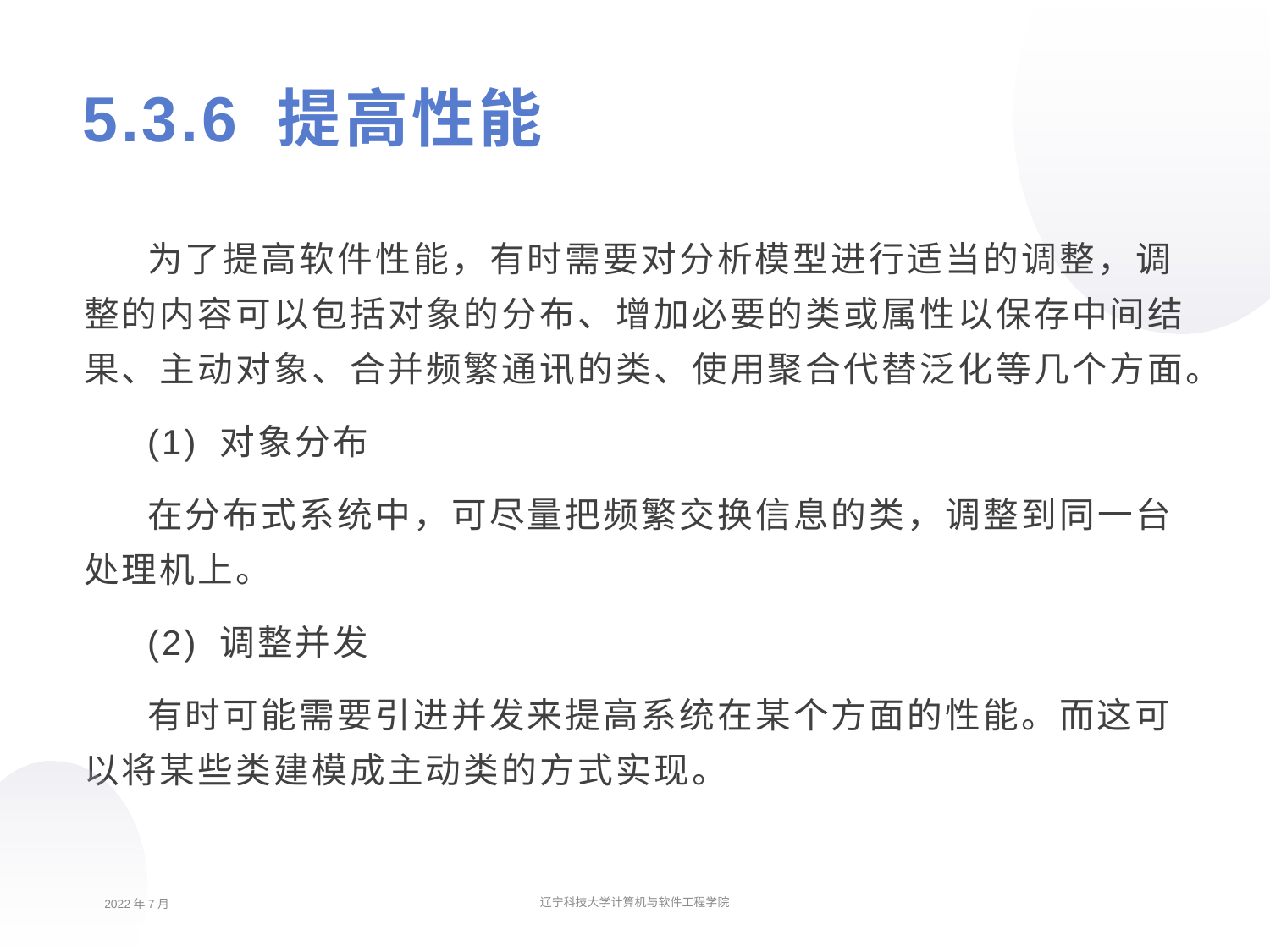

# 5.3.6 提高性能
为了提高软件性能，有时需要对分析模型进行适当的调整，调整的内容可以包括对象的分布、增加必要的类或属性以保存中间结果、主动对象、合并频繁通讯的类、使用聚合代替泛化等几个方面。
(1) 对象分布
在分布式系统中，可尽量把频繁交换信息的类，调整到同一台处理机上。
(2) 调整并发
有时可能需要引进并发来提高系统在某个方面的性能。而这可以将某些类建模成主动类的方式实现。

2022年7月
辽宁科技大学计算机与软件工程学院
112